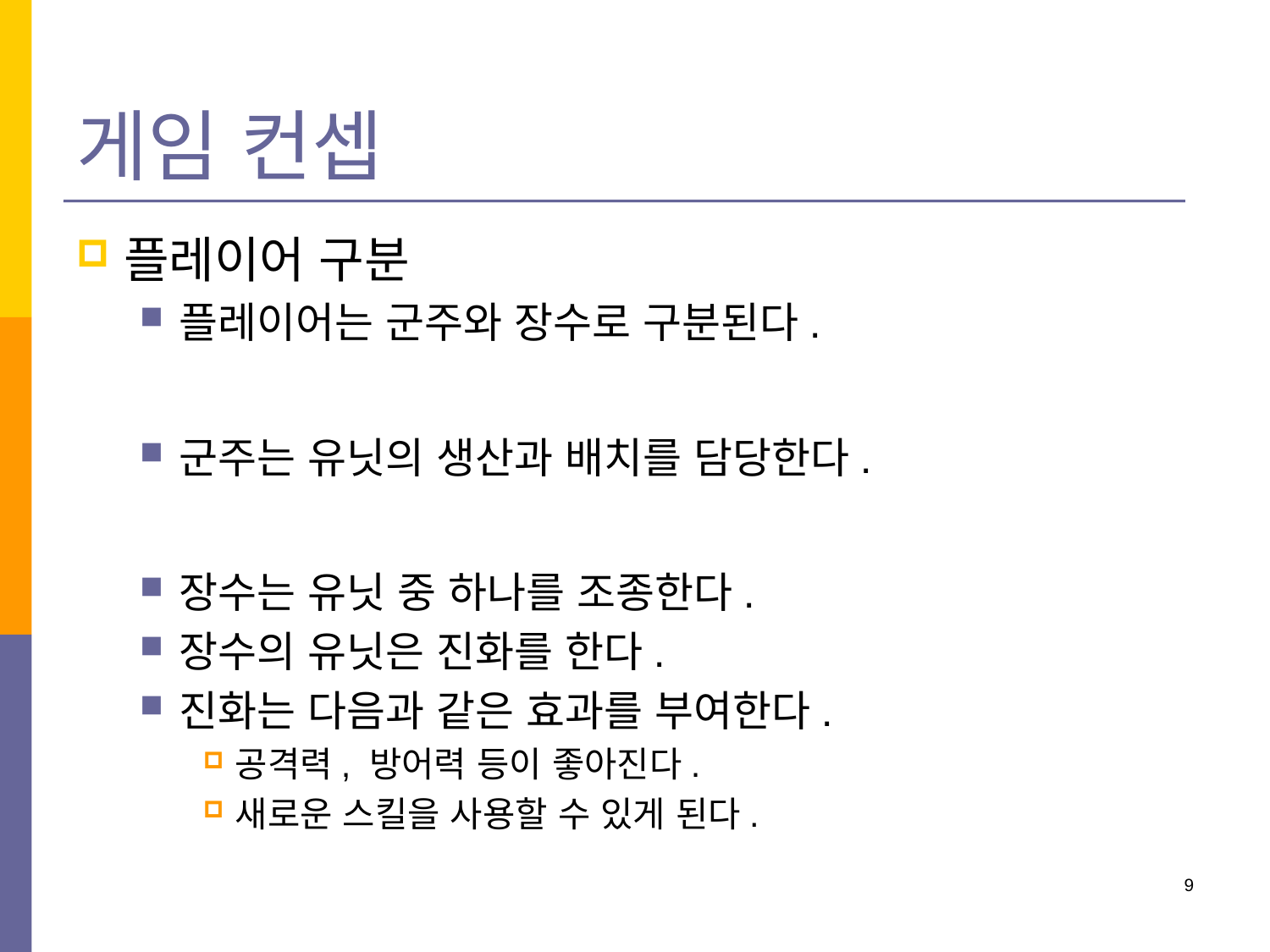

# 게임 컨셉
플레이어 구분
플레이어는 군주와 장수로 구분된다.

군주는 유닛의 생산과 배치를 담당한다.

장수는 유닛 중 하나를 조종한다.
장수의 유닛은 진화를 한다.
진화는 다음과 같은 효과를 부여한다.
공격력, 방어력 등이 좋아진다.
새로운 스킬을 사용할 수 있게 된다.

9